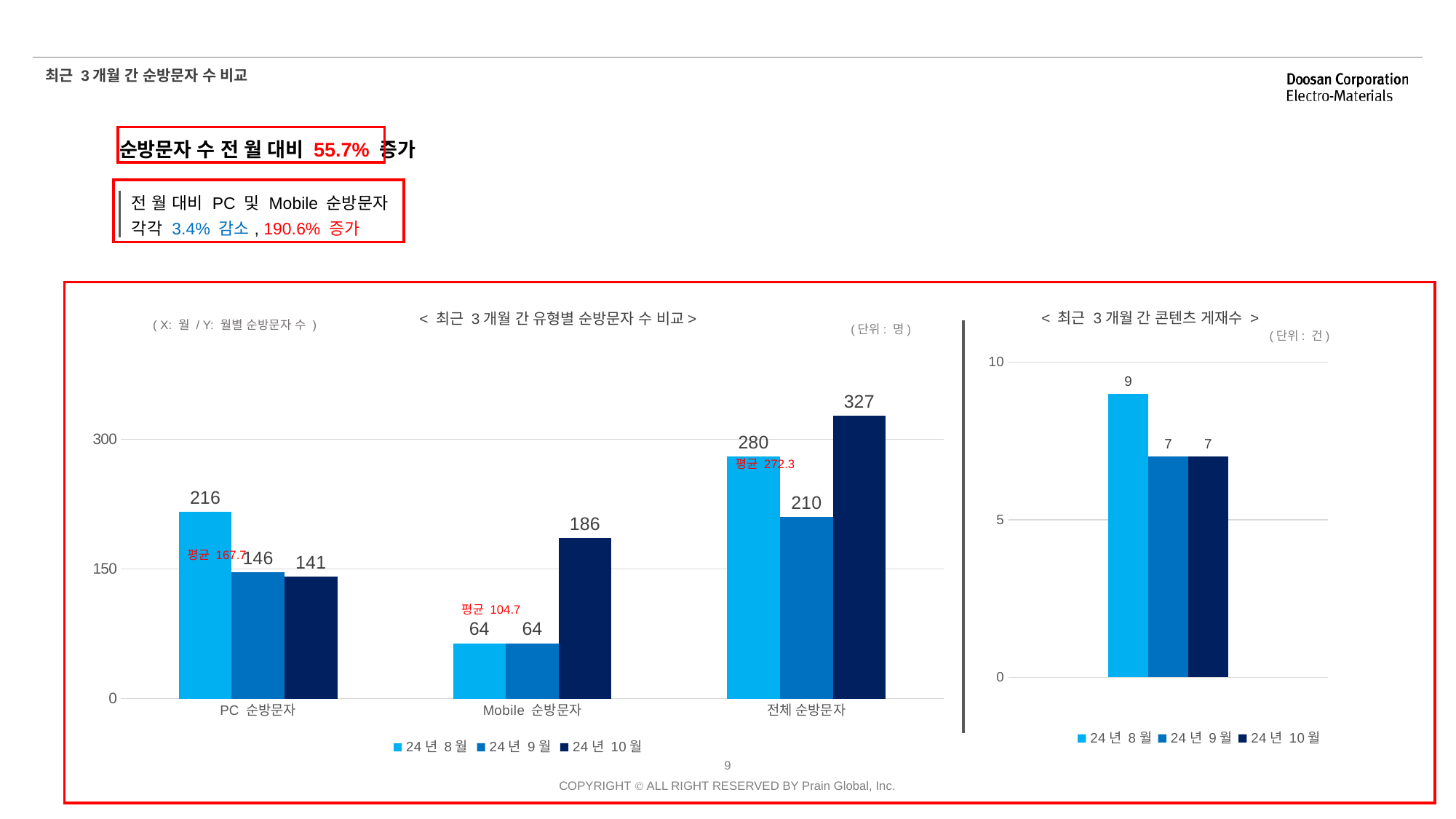

최근 3개월 간 순방문자 수 비교

순방문자 수 전 월 대비 55.7% 증가

| 전 월 대비 PC 및 Mobile 순방문자 |
| --- |
| 각각 3.4% 감소, 190.6% 증가 |

 < 최근 3개월 간 콘텐츠 게재수 >
 < 최근 3개월 간 유형별 순방문자 수 비교>
( X: 월 / Y: 월별 순방문자 수 )
(단위: 명)
(단위: 건)

### Chart

| Category | 24년 8월 | 24년 9월 | 24년 10월 | 평균 |
|---|---|---|---|---|
| PC 순방문자 | 216.0 | 146.0 | 141.0 | 167.66666666666666 |
| Mobile 순방문자 | 64.0 | 64.0 | 186.0 | 104.66666666666667 |
| 전체 순방문자 | 280.0 | 210.0 | 327.0 | 272.3333333333333 |

### Chart

| Category | 24년 8월 | 24년 9월 | 24년 10월 |
|---|---|---|---|
| 콘텐츠 게재수 | 9.0 | 7.0 | 7.0 |